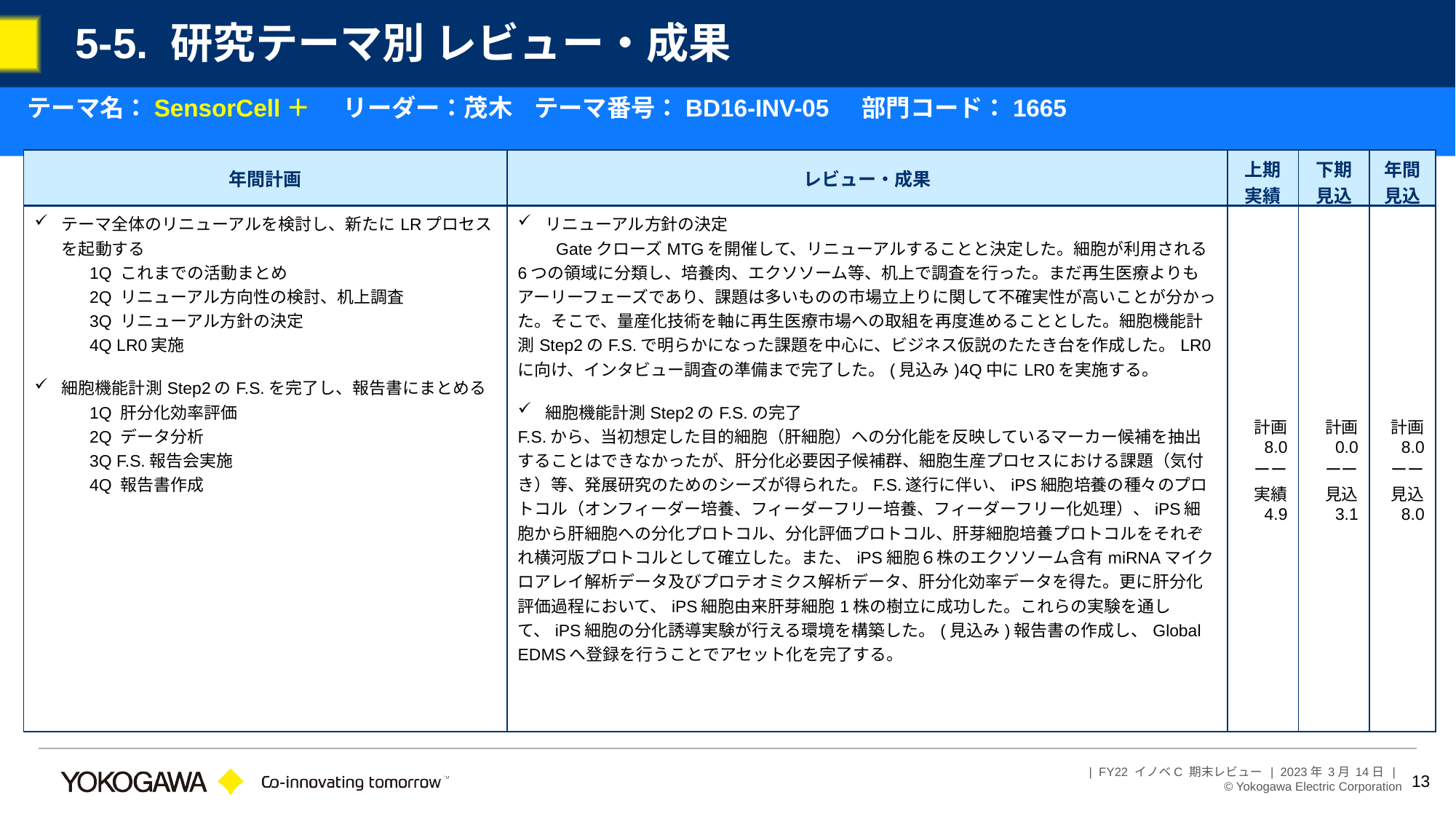

# 5-5. 研究テーマ別 レビュー・成果
  テーマ名：SensorCell＋      リーダー：茂木    テーマ番号：BD16-INV-05    部門コード：1665
| 年間計画 | レビュー・成果 | 上期 実績 | 下期 見込 | 年間 見込 |
| --- | --- | --- | --- | --- |
| テーマ全体のリニューアルを検討し、新たにLRプロセスを起動する 　　　1Q これまでの活動まとめ　 　　　2Q リニューアル方向性の検討、机上調査 　　　3Q リニューアル方針の決定　 　　　4Q LR0実施 細胞機能計測Step2のF.S.を完了し、報告書にまとめる 　　　1Q 肝分化効率評価 　　　2Q データ分析 　　　3Q F.S.報告会実施 　　　4Q 報告書作成 | リニューアル方針の決定 　　GateクローズMTGを開催して、リニューアルすることと決定した。細胞が利用される6つの領域に分類し、培養肉、エクソソーム等、机上で調査を行った。まだ再生医療よりもアーリーフェーズであり、課題は多いものの市場立上りに関して不確実性が高いことが分かった。そこで、量産化技術を軸に再生医療市場への取組を再度進めることとした。細胞機能計測Step2のF.S.で明らかになった課題を中心に、ビジネス仮説のたたき台を作成した。LR0に向け、インタビュー調査の準備まで完了した。(見込み)4Q中にLR0を実施する。 細胞機能計測Step2のF.S.の完了 F.S.から、当初想定した目的細胞（肝細胞）への分化能を反映しているマーカー候補を抽出することはできなかったが、肝分化必要因子候補群、細胞生産プロセスにおける課題（気付き）等、発展研究のためのシーズが得られた。F.S.遂行に伴い、iPS細胞培養の種々のプロトコル（オンフィーダー培養、フィーダーフリー培養、フィーダーフリー化処理）、iPS細胞から肝細胞への分化プロトコル、分化評価プロトコル、肝芽細胞培養プロトコルをそれぞれ横河版プロトコルとして確立した。また、iPS細胞６株のエクソソーム含有miRNAマイクロアレイ解析データ及びプロテオミクス解析データ、肝分化効率データを得た。更に肝分化評価過程において、iPS細胞由来肝芽細胞1株の樹立に成功した。これらの実験を通して、iPS細胞の分化誘導実験が行える環境を構築した。(見込み)報告書の作成し、Global EDMSへ登録を行うことでアセット化を完了する。 | 計画 8.0 ーー 実績 4.9 | 計画 0.0 ーー 見込 3.1 | 計画 8.0 ーー 見込 8.0 |
13